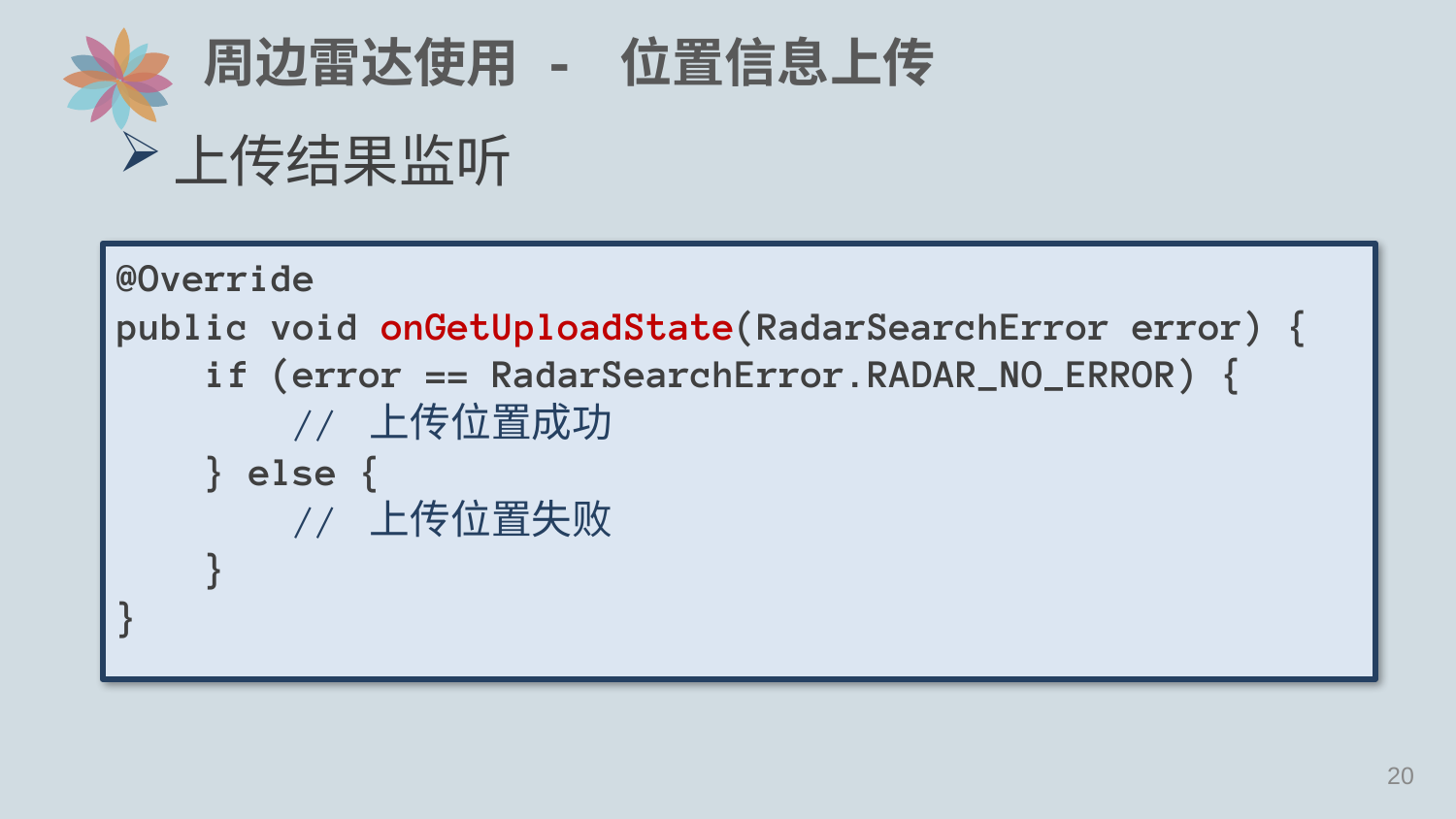

# 周边雷达使用 - 位置信息上传
上传结果监听
@Override
public void onGetUploadState(RadarSearchError error) {
    if (error == RadarSearchError.RADAR_NO_ERROR) {
        // 上传位置成功
    } else {
        // 上传位置失败
    }
}
20